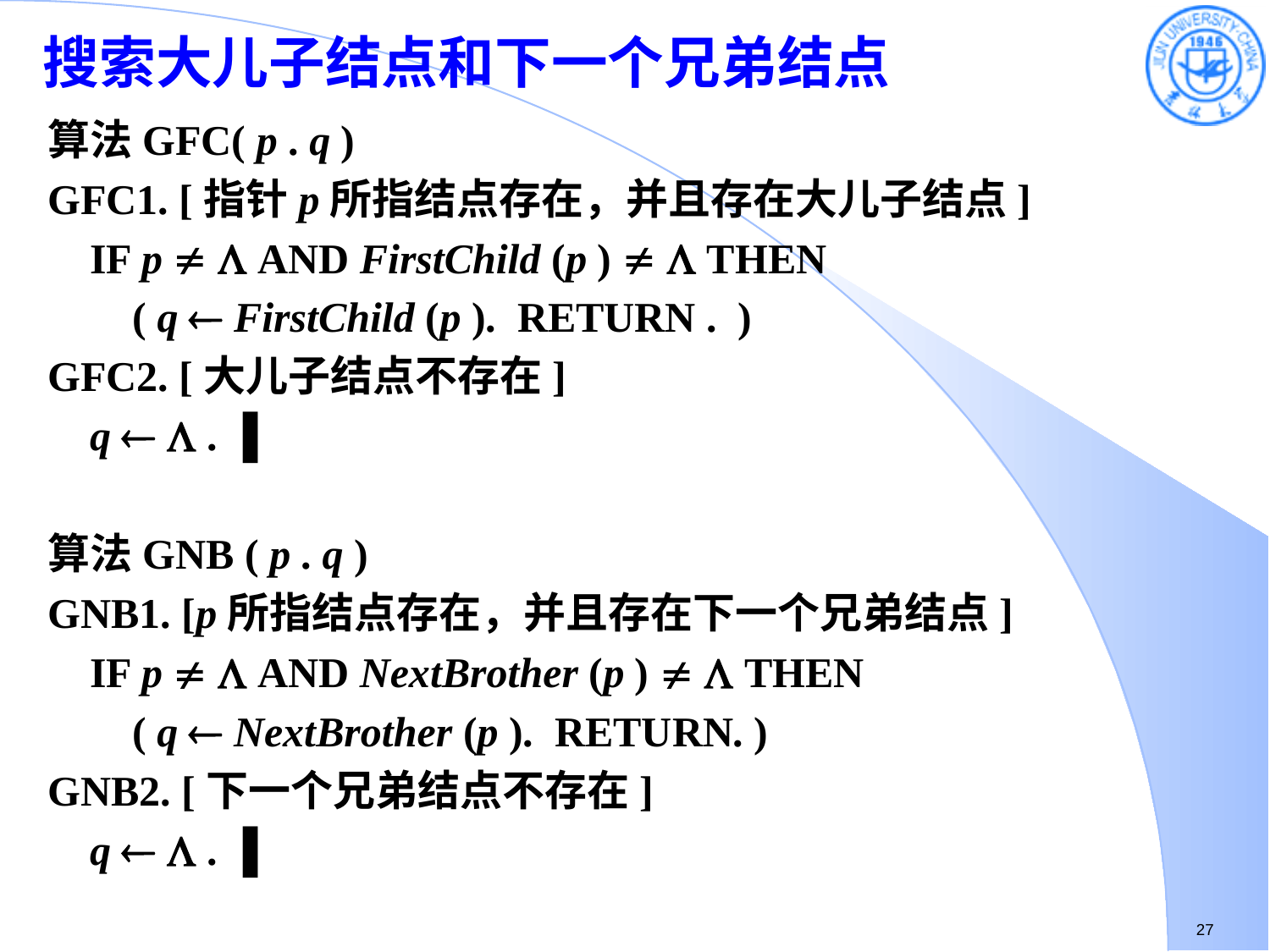

# 搜索大儿子结点和下一个兄弟结点
算法GFC( p . q )
GFC1. [指针p所指结点存在，并且存在大儿子结点]
    IF p ≠ Λ AND FirstChild (p ) ≠ Λ THEN
        ( q ← FirstChild (p ).  RETURN .  )
GFC2. [大儿子结点不存在]
    q ← Λ . ▐

算法GNB ( p . q )
GNB1. [p所指结点存在，并且存在下一个兄弟结点]
    IF p ≠ Λ AND NextBrother (p ) ≠ Λ THEN
        ( q ← NextBrother (p ).  RETURN. )
GNB2. [下一个兄弟结点不存在]
    q ← Λ . ▐